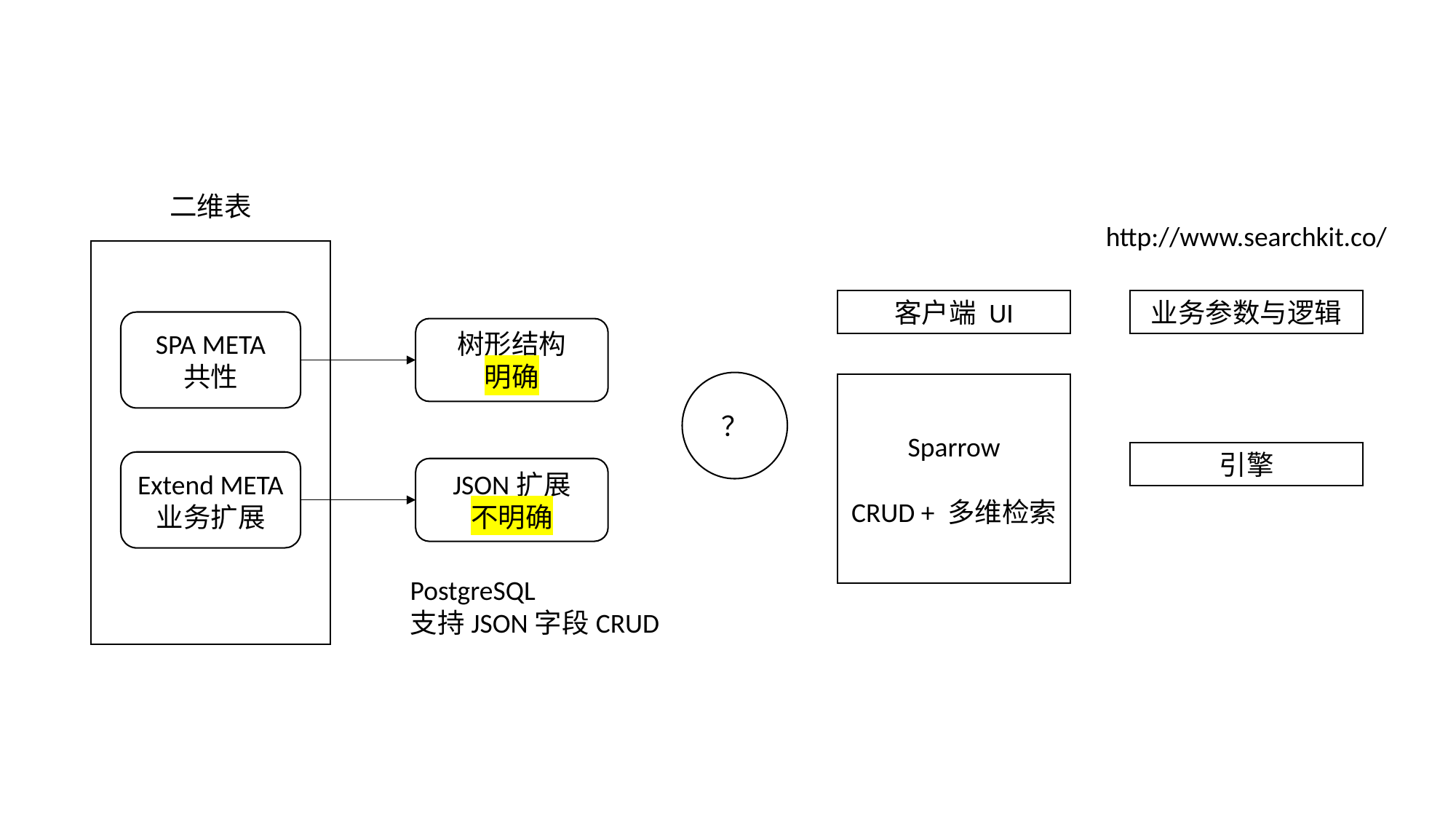

二维表
http://www.searchkit.co/

客户端 UI
业务参数与逻辑
SPA META
共性
树形结构
明确
？
Sparrow

CRUD + 多维检索
引擎
Extend META
业务扩展
JSON扩展
不明确
PostgreSQL
支持JSON字段CRUD